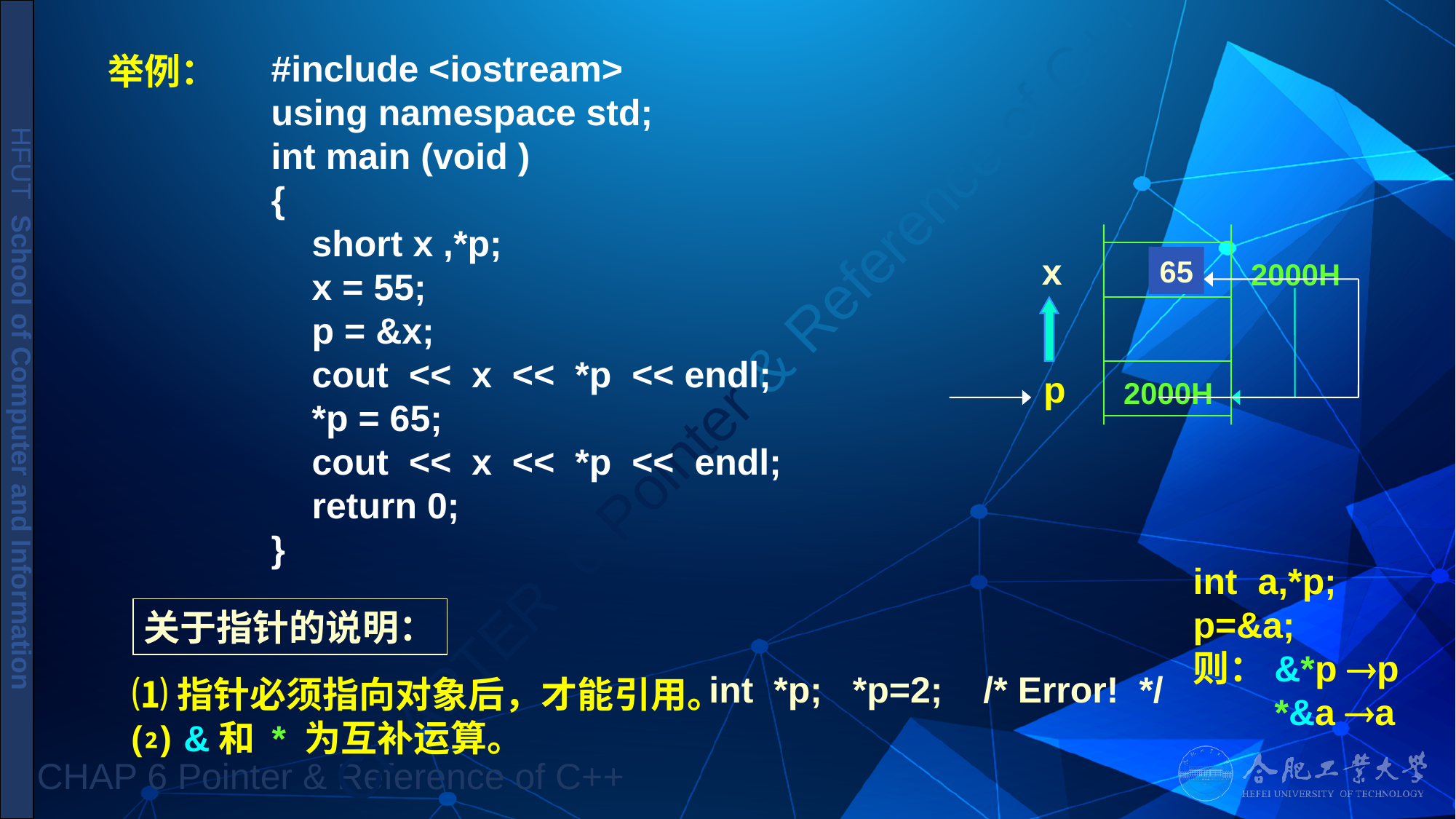

#include <iostream>
using namespace std;
int main (void )
{
    short x ,*p;
    x = 55;
    p = &x;
    cout  <<  x  <<  *p  << endl;
    *p = 65;
    cout  <<  x  <<  *p  <<  endl;
    return 0;
}
# 举例：

x

65
2000H
55

p

2000H

int  a,*p;
p=&a;
则：&*p →p
        *&a →a
关于指针的说明：
int  *p;   *p=2;    /* Error!  */
⑴指针必须指向对象后，才能引用。
⑵ &和 * 为互补运算。